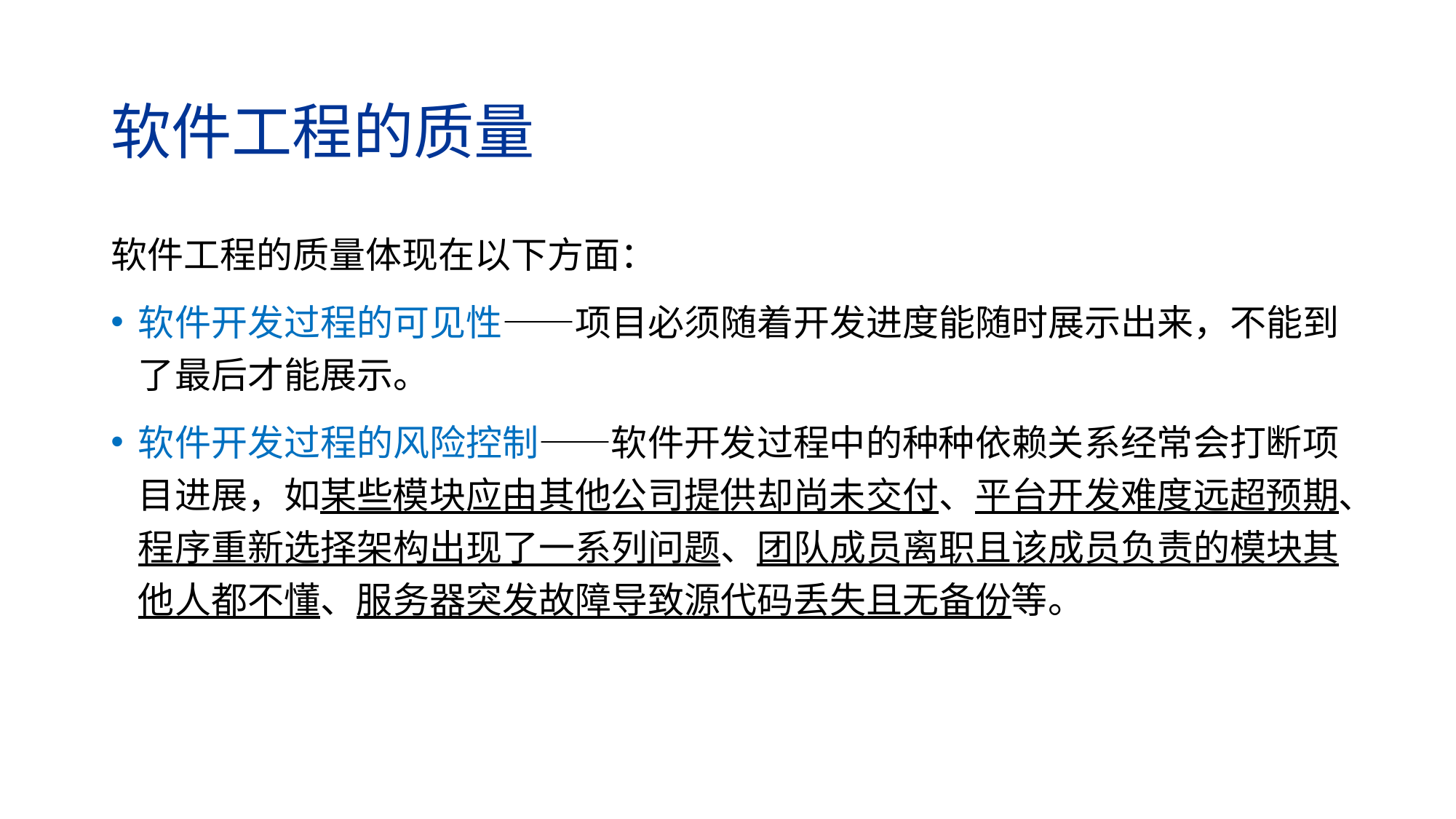

# 软件工程的质量
软件工程的质量体现在以下方面：
软件开发过程的可见性——项目必须随着开发进度能随时展示出来，不能到了最后才能展示。
软件开发过程的风险控制——软件开发过程中的种种依赖关系经常会打断项目进展，如某些模块应由其他公司提供却尚未交付、平台开发难度远超预期、程序重新选择架构出现了一系列问题、团队成员离职且该成员负责的模块其他人都不懂、服务器突发故障导致源代码丢失且无备份等。